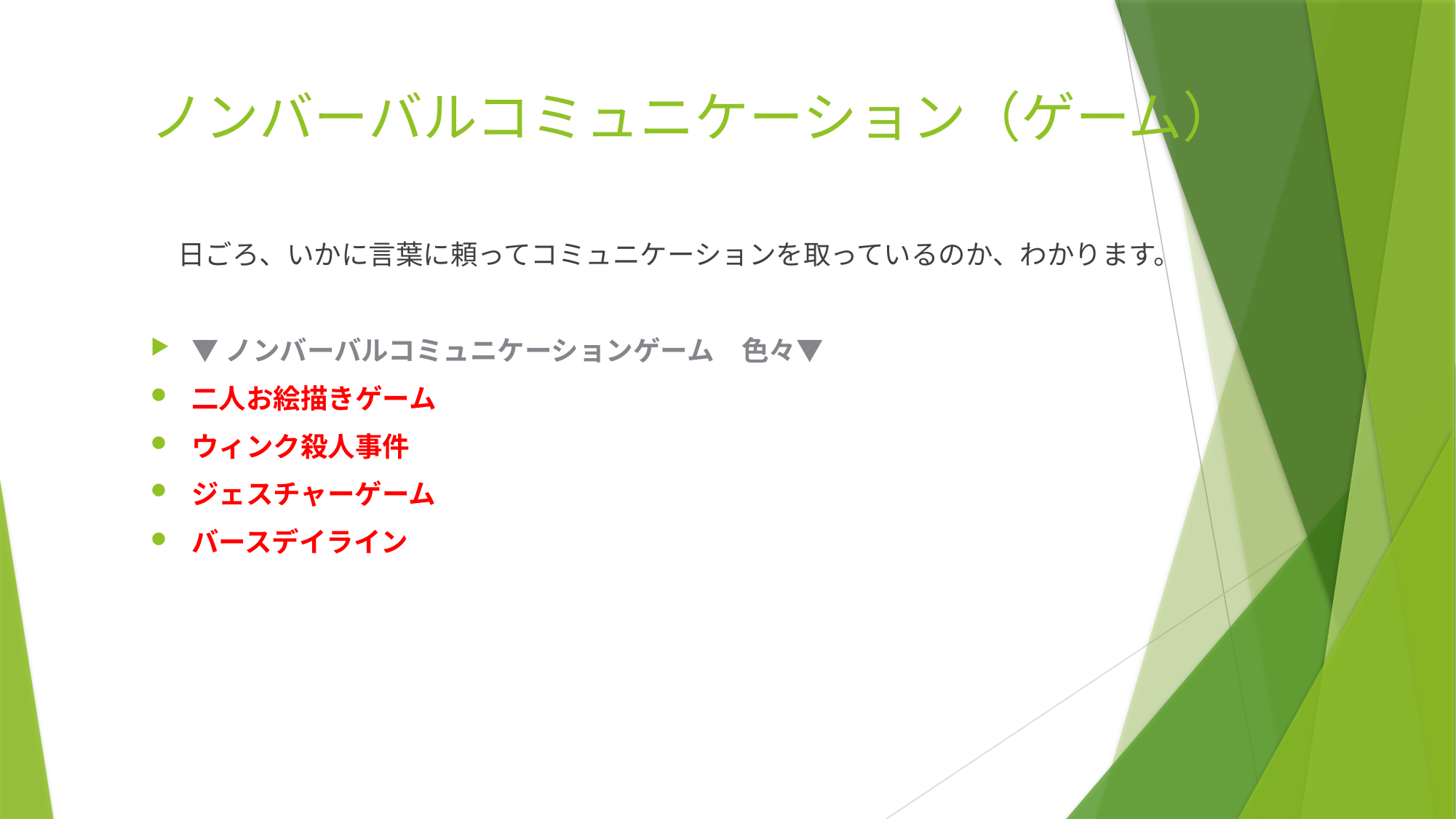

# ノンバーバルコミュニケーション（ゲーム）
　日ごろ、いかに言葉に頼ってコミュニケーションを取っているのか、わかります。

▼ノンバーバルコミュニケーションゲーム　色々▼
二人お絵描きゲーム
ウィンク殺人事件
ジェスチャーゲーム
バースデイライン